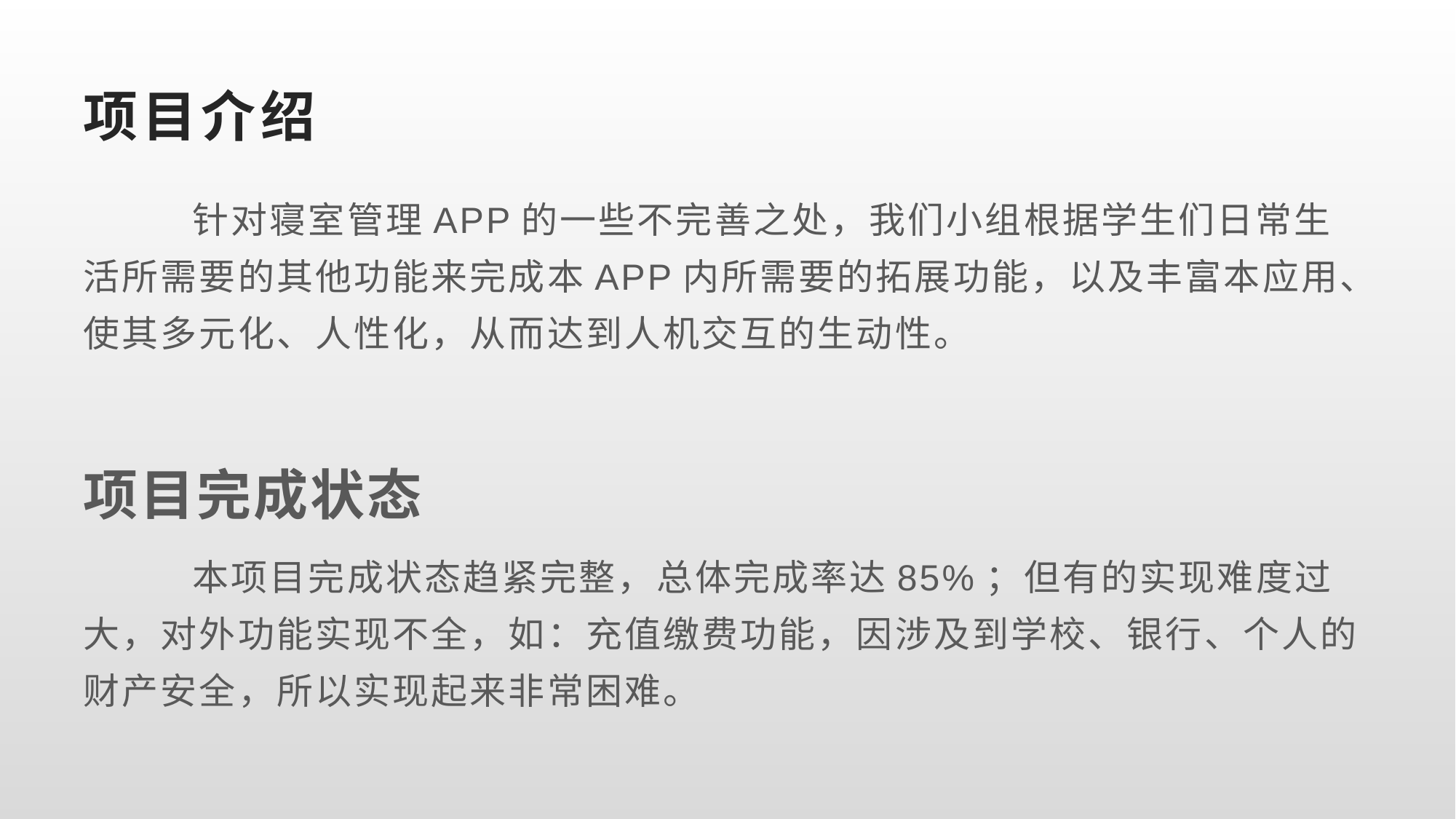

# 项目介绍
	针对寝室管理APP的一些不完善之处，我们小组根据学生们日常生活所需要的其他功能来完成本APP内所需要的拓展功能，以及丰富本应用、使其多元化、人性化，从而达到人机交互的生动性。

项目完成状态
	本项目完成状态趋紧完整，总体完成率达85%；但有的实现难度过大，对外功能实现不全，如：充值缴费功能，因涉及到学校、银行、个人的财产安全，所以实现起来非常困难。